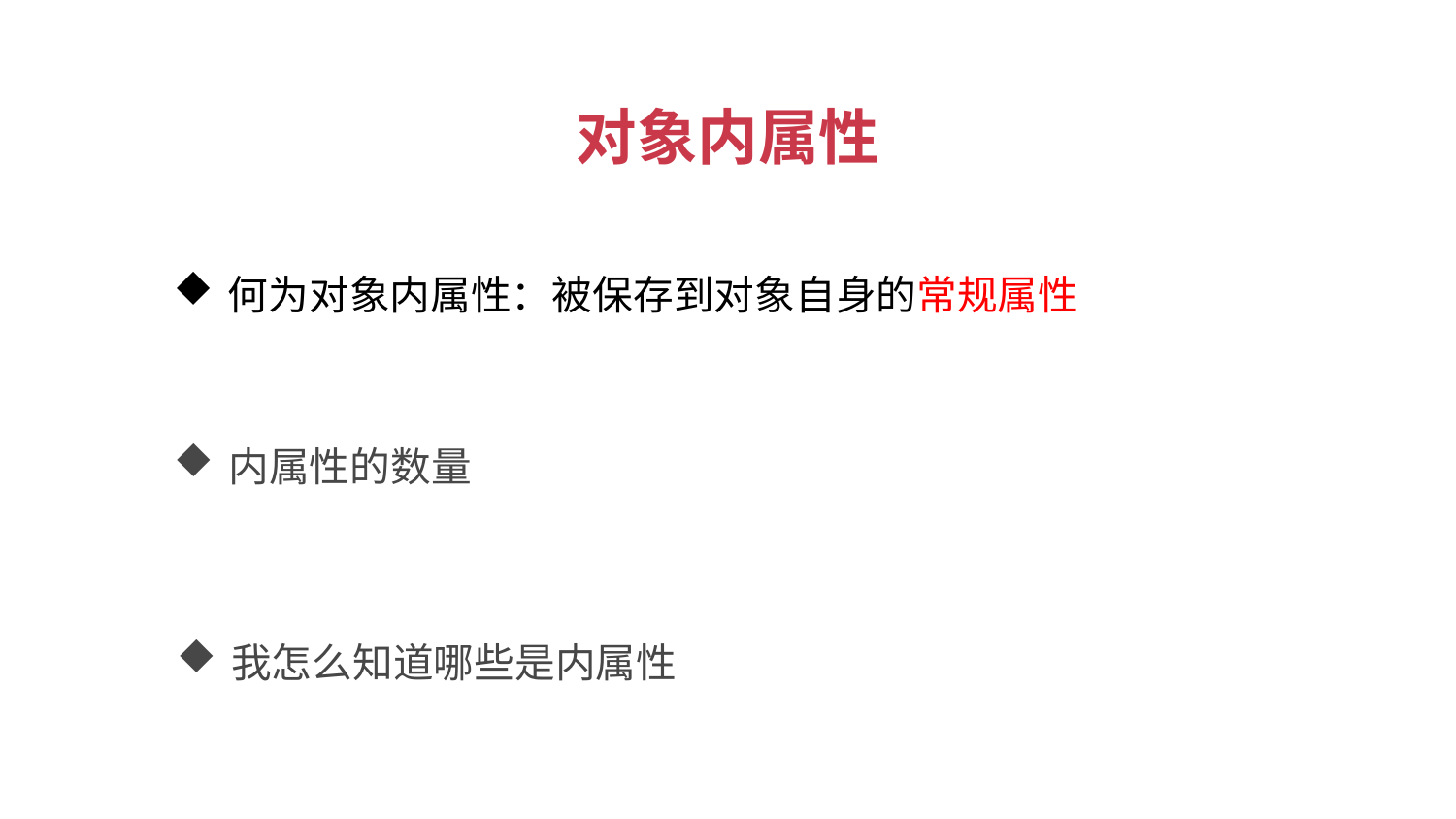

对象内属性
何为对象内属性：被保存到对象自身的常规属性
内属性的数量
我怎么知道哪些是内属性